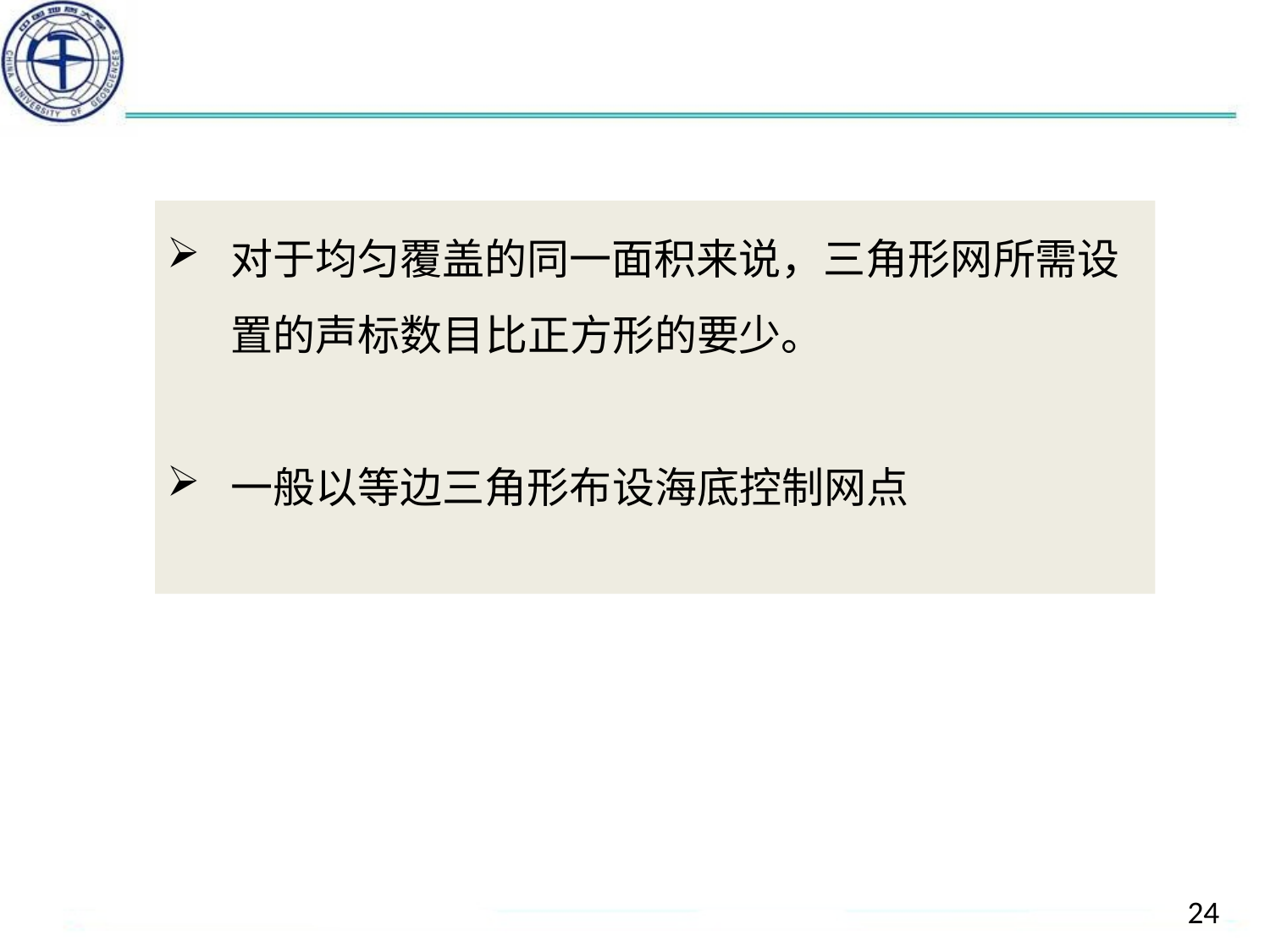

对于均匀覆盖的同一面积来说，三角形网所需设置的声标数目比正方形的要少。

一般以等边三角形布设海底控制网点

24